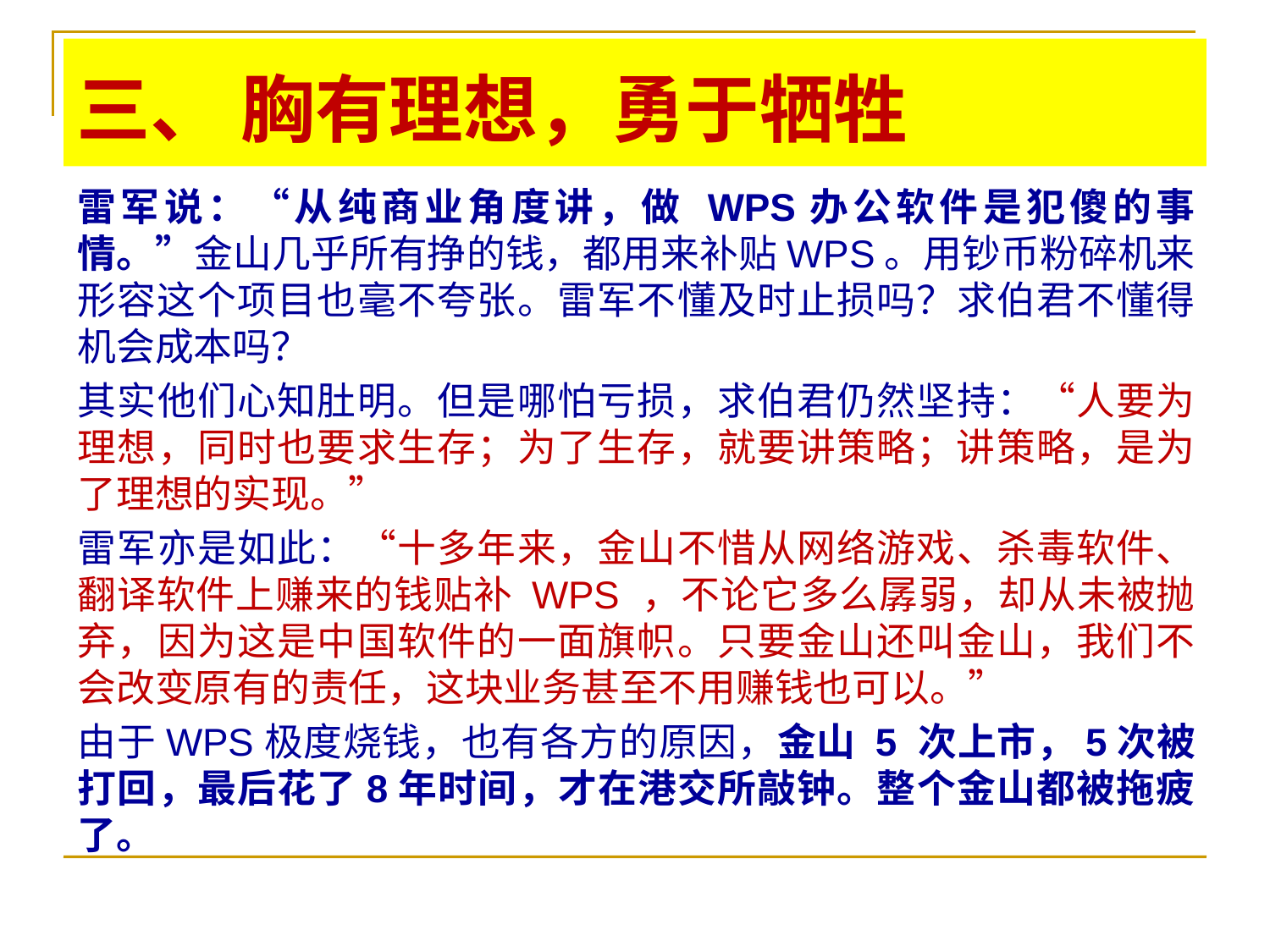

# 三、 胸有理想，勇于牺牲
雷军说：“从纯商业角度讲，做 WPS办公软件是犯傻的事情。”金山几乎所有挣的钱，都用来补贴WPS。用钞币粉碎机来形容这个项目也毫不夸张。雷军不懂及时止损吗？求伯君不懂得机会成本吗？
其实他们心知肚明。但是哪怕亏损，求伯君仍然坚持：“人要为理想，同时也要求生存；为了生存，就要讲策略；讲策略，是为了理想的实现。”
雷军亦是如此：“十多年来，金山不惜从网络游戏、杀毒软件、翻译软件上赚来的钱贴补 WPS ，不论它多么孱弱，却从未被抛弃，因为这是中国软件的一面旗帜。只要金山还叫金山，我们不会改变原有的责任，这块业务甚至不用赚钱也可以。”
由于WPS极度烧钱，也有各方的原因，金山 5 次上市，5次被打回，最后花了8年时间，才在港交所敲钟。整个金山都被拖疲了。

49